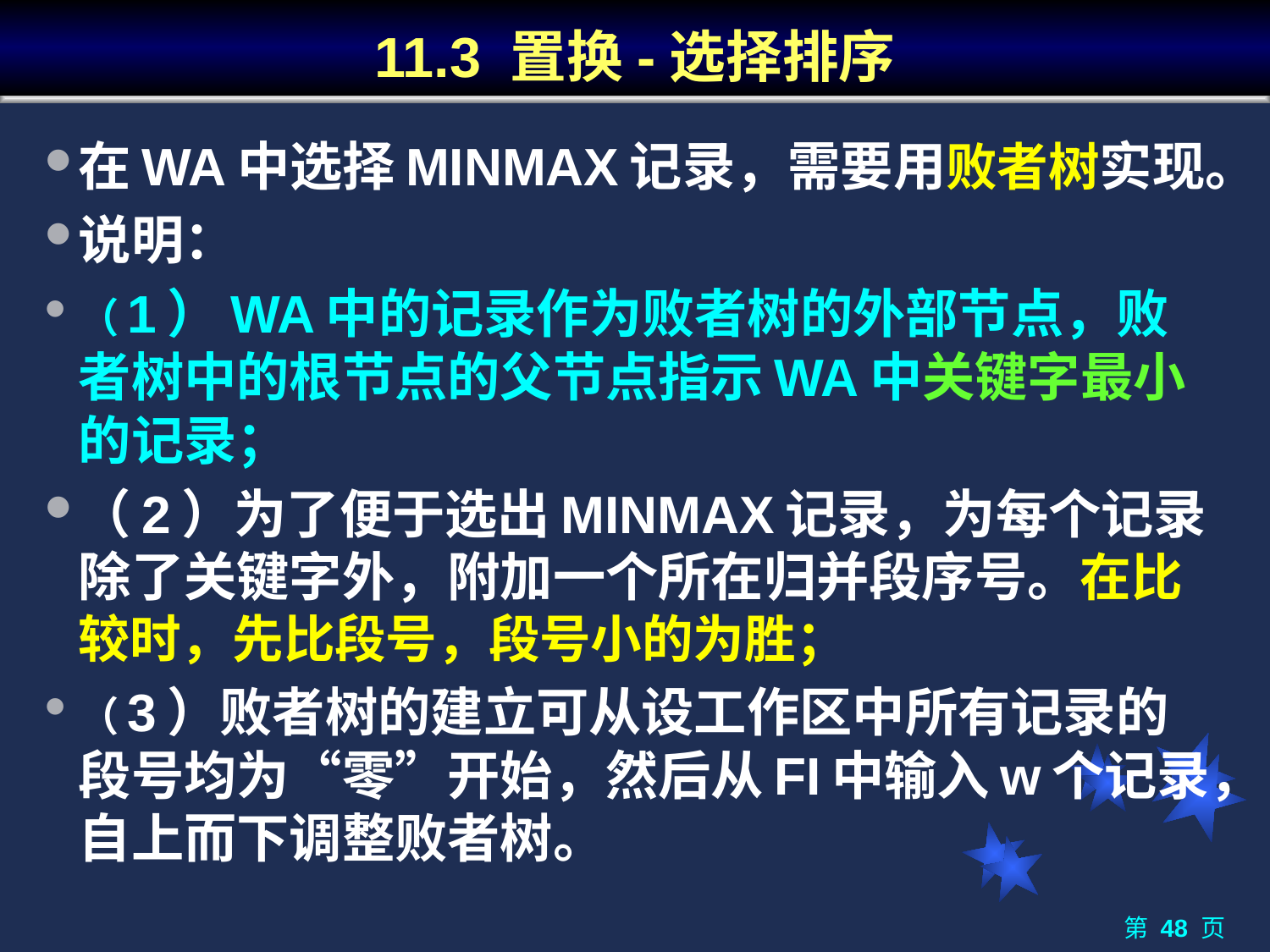

# 11.3 置换-选择排序
在WA中选择MINMAX记录，需要用败者树实现。
说明：
（1）WA中的记录作为败者树的外部节点，败者树中的根节点的父节点指示WA中关键字最小的记录；
（2）为了便于选出MINMAX记录，为每个记录除了关键字外，附加一个所在归并段序号。在比较时，先比段号，段号小的为胜；
（3）败者树的建立可从设工作区中所有记录的段号均为“零”开始，然后从FI中输入w个记录，自上而下调整败者树。
第 48 页